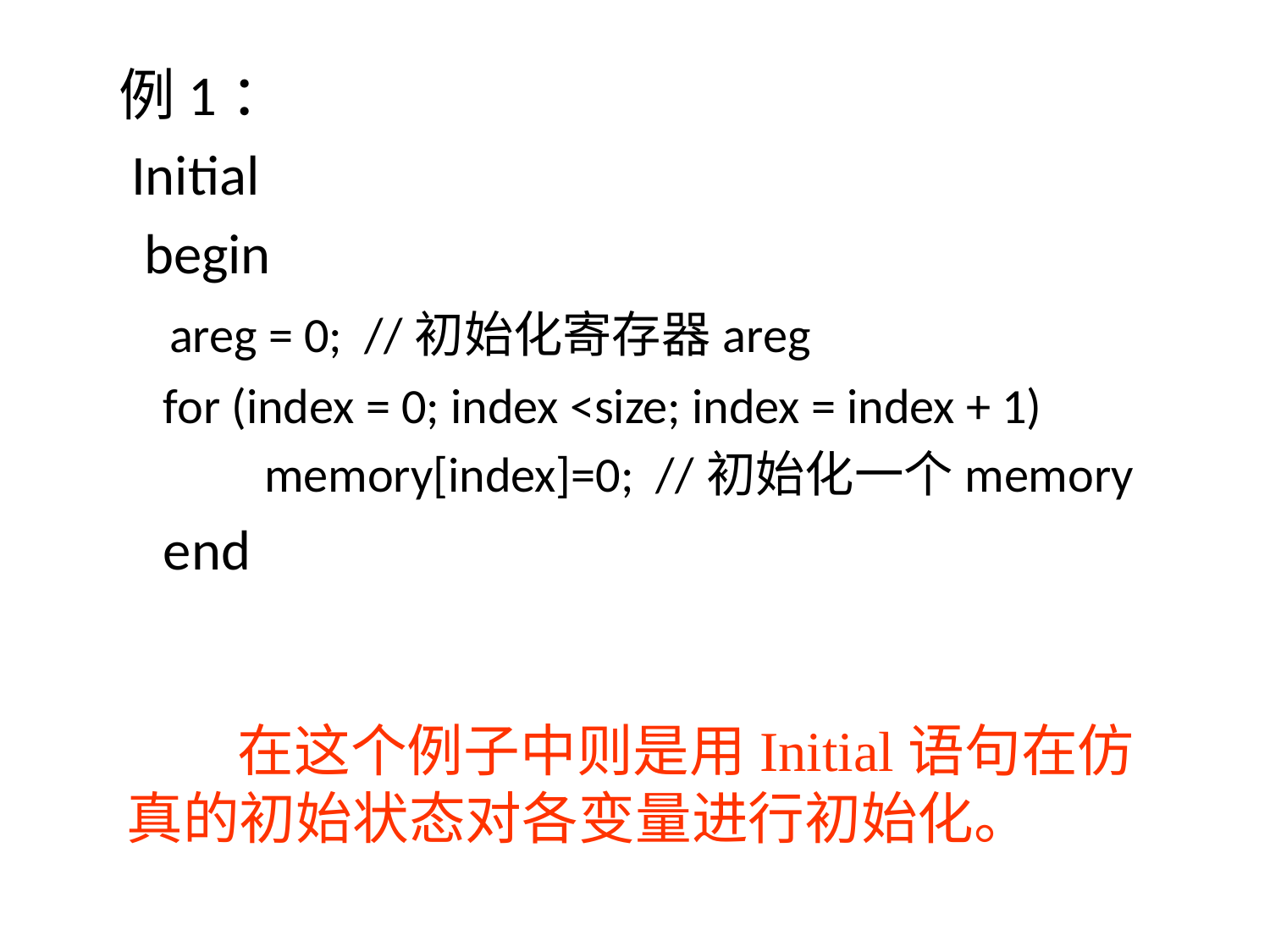

例1：
 Initial
  begin
    areg = 0;  //初始化寄存器areg
    for (index = 0; index <size; index = index + 1)
             memory[index]=0;  //初始化一个memory
    end
         在这个例子中则是用Initial语句在仿真的初始状态对各变量进行初始化。